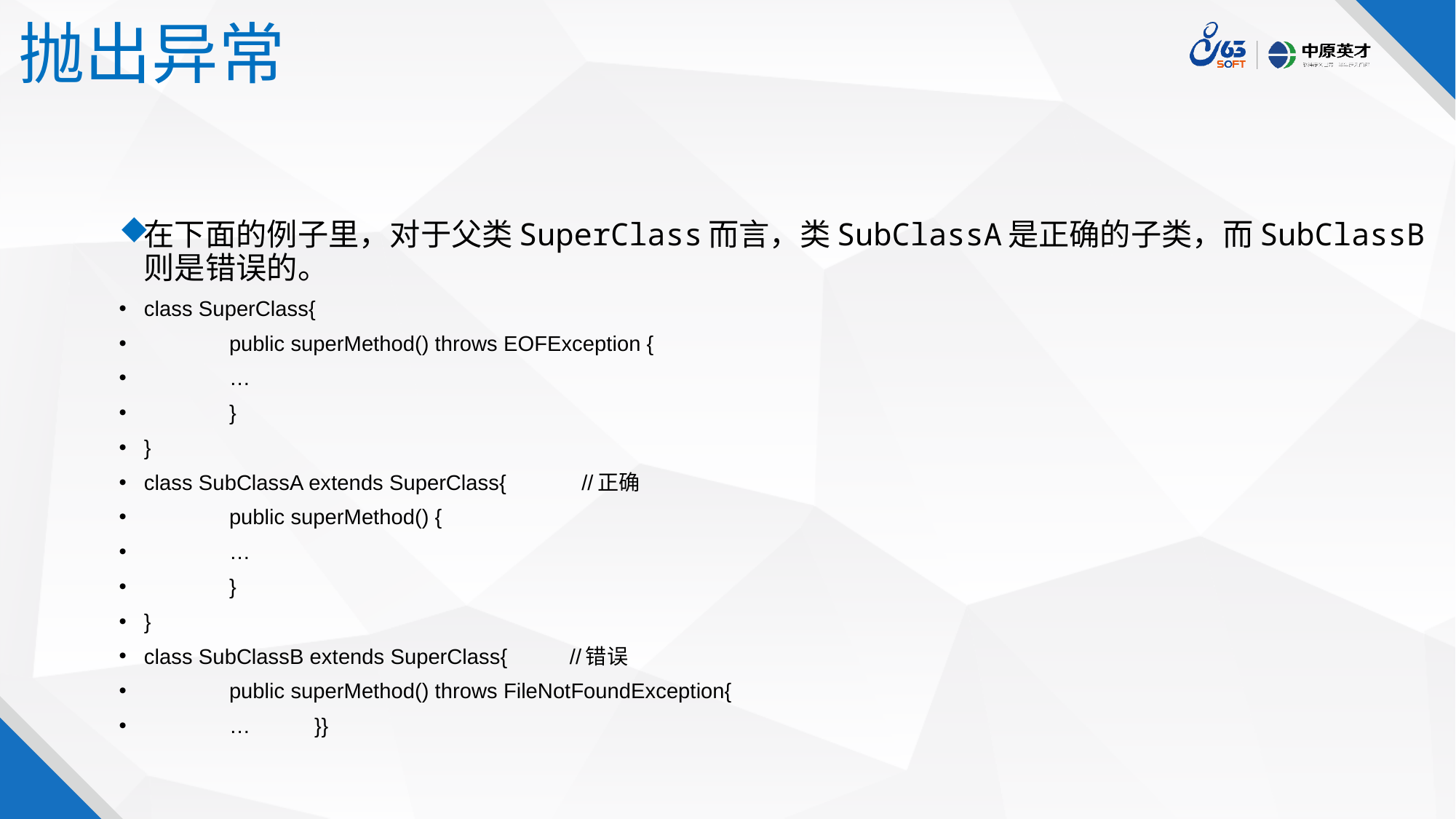

# 抛出异常
在下面的例子里，对于父类SuperClass而言，类SubClassA是正确的子类，而SubClassB则是错误的。
class SuperClass{
		public superMethod() throws EOFException {
			…
		}
}
class SubClassA extends SuperClass{	  //正确
		public superMethod() {
			…
		}
}
class SubClassB extends SuperClass{	//错误
		public superMethod() throws FileNotFoundException{
			…	}}